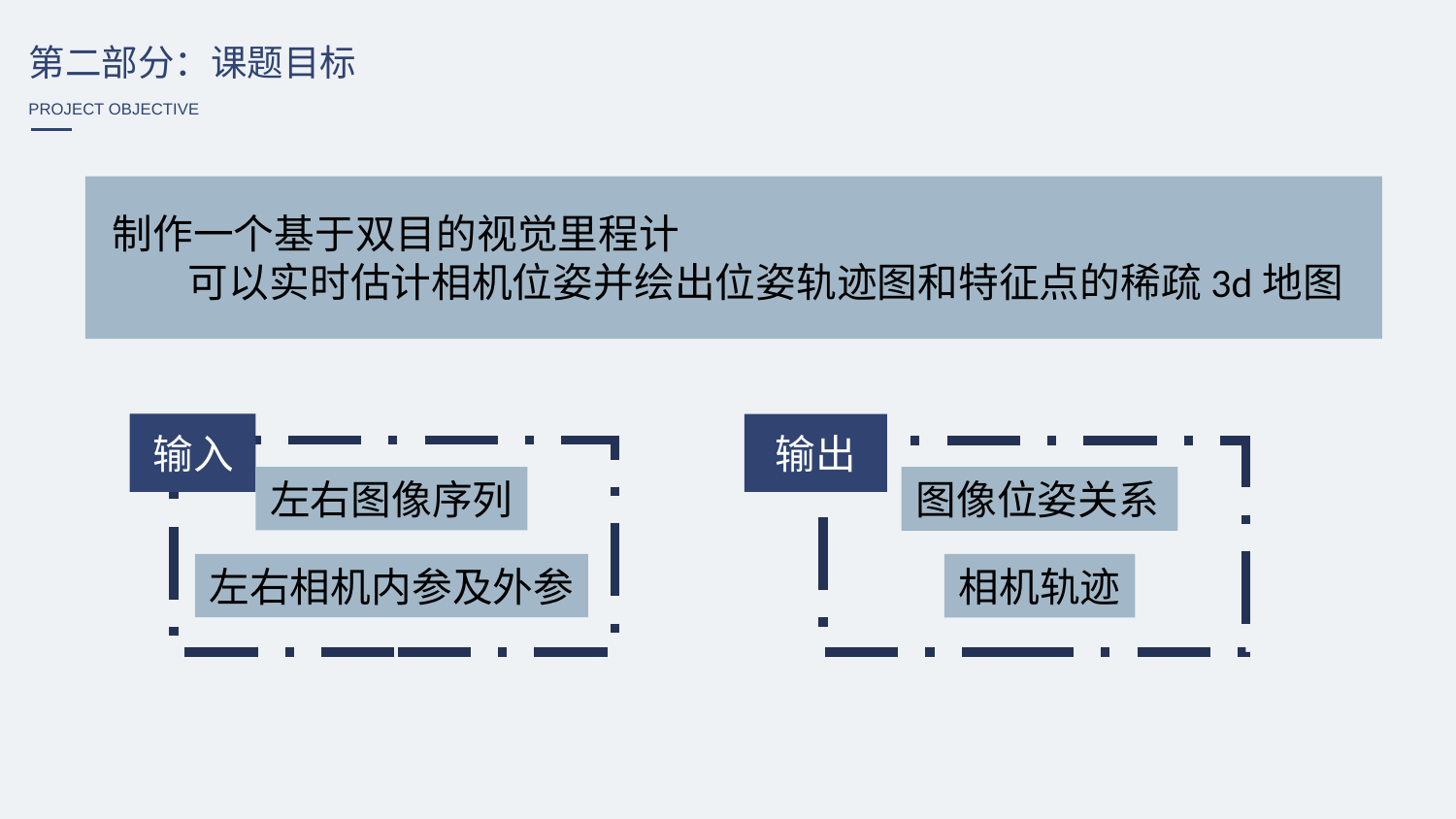

第二部分：课题目标
PROJECT OBJECTIVE

制作一个基于双目的视觉里程计
可以实时估计相机位姿并绘出位姿轨迹图和特征点的稀疏3d地图

输出
输入

左右图像序列

图像位姿关系

左右相机内参及外参

相机轨迹